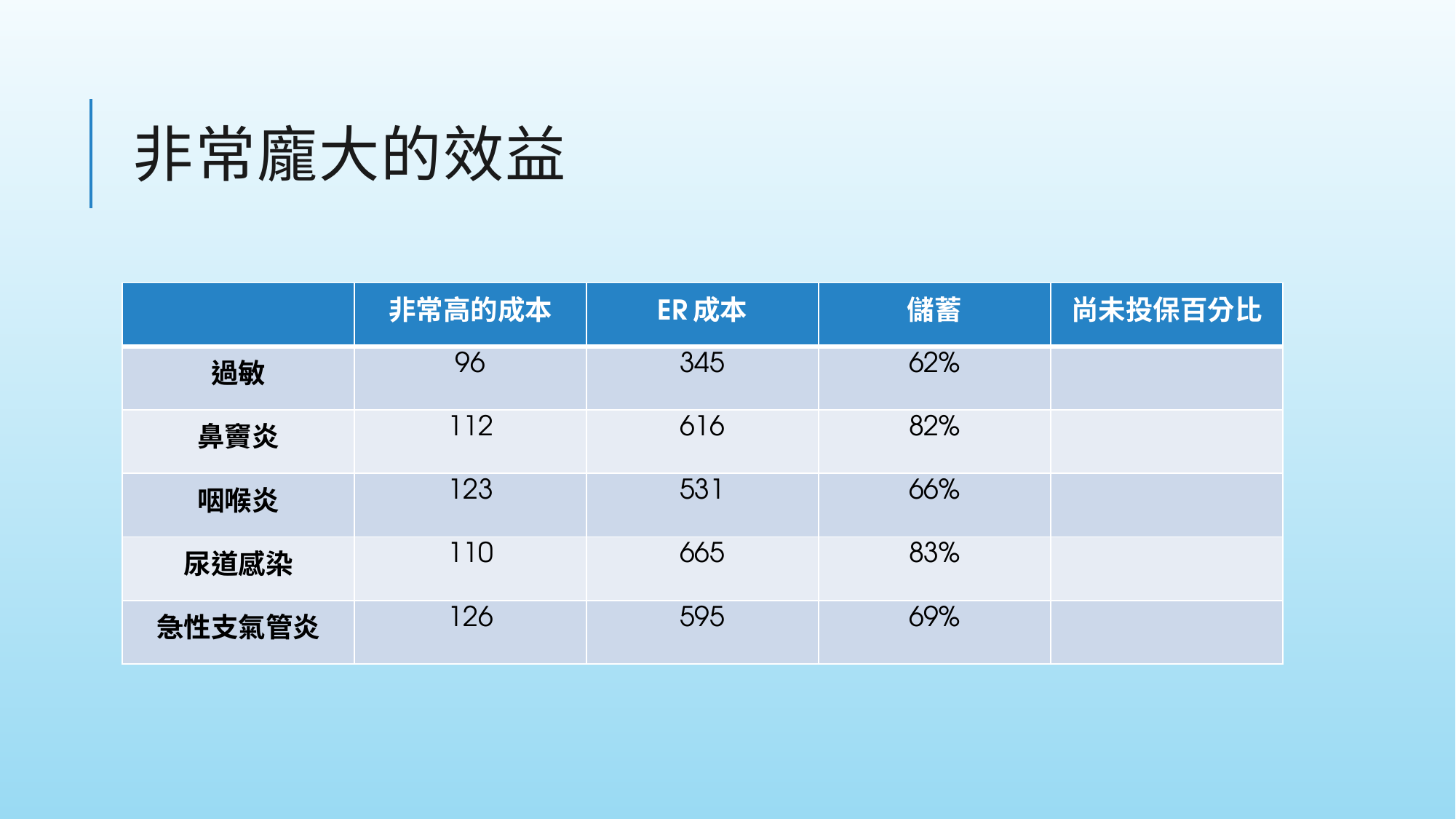

# 非常龐大的效益
|  | 非常高的成本 | ER成本 | 儲蓄 | 尚未投保百分比 |
| --- | --- | --- | --- | --- |
| 過敏 | 96 | 345 | 62% |  |
| 鼻竇炎 | 112 | 616 | 82% |  |
| 咽喉炎 | 123 | 531 | 66% |  |
| 尿道感染 | 110 | 665 | 83% |  |
| 急性支氣管炎 | 126 | 595 | 69% |  |